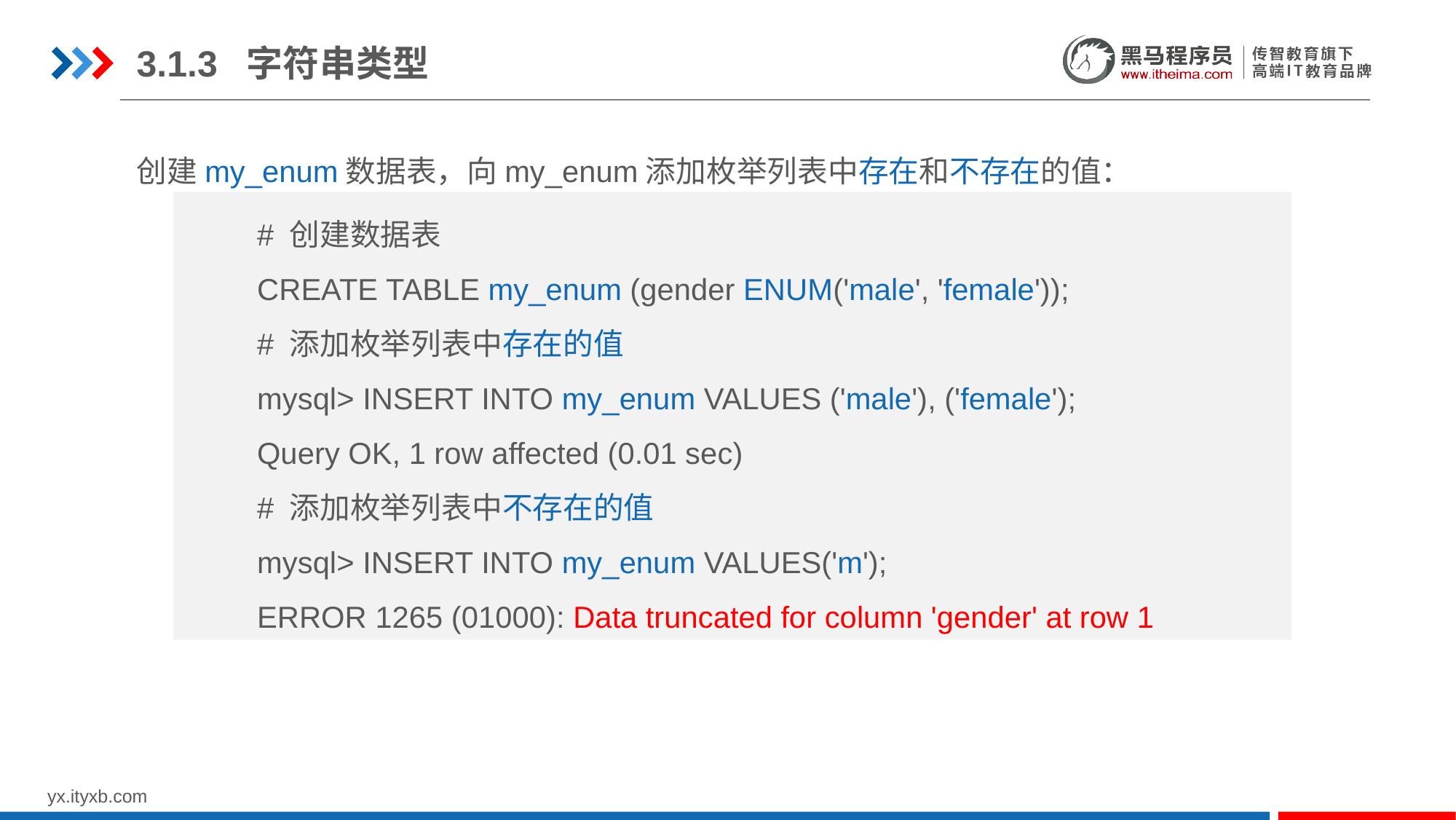

3.1.3  字符串类型
创建my_enum数据表，向my_enum添加枚举列表中存在和不存在的值：
# 创建数据表
CREATE TABLE my_enum (gender ENUM('male', 'female'));
# 添加枚举列表中存在的值
mysql> INSERT INTO my_enum VALUES ('male'), ('female');
Query OK, 1 row affected (0.01 sec)
# 添加枚举列表中不存在的值
mysql> INSERT INTO my_enum VALUES('m');
ERROR 1265 (01000): Data truncated for column 'gender' at row 1